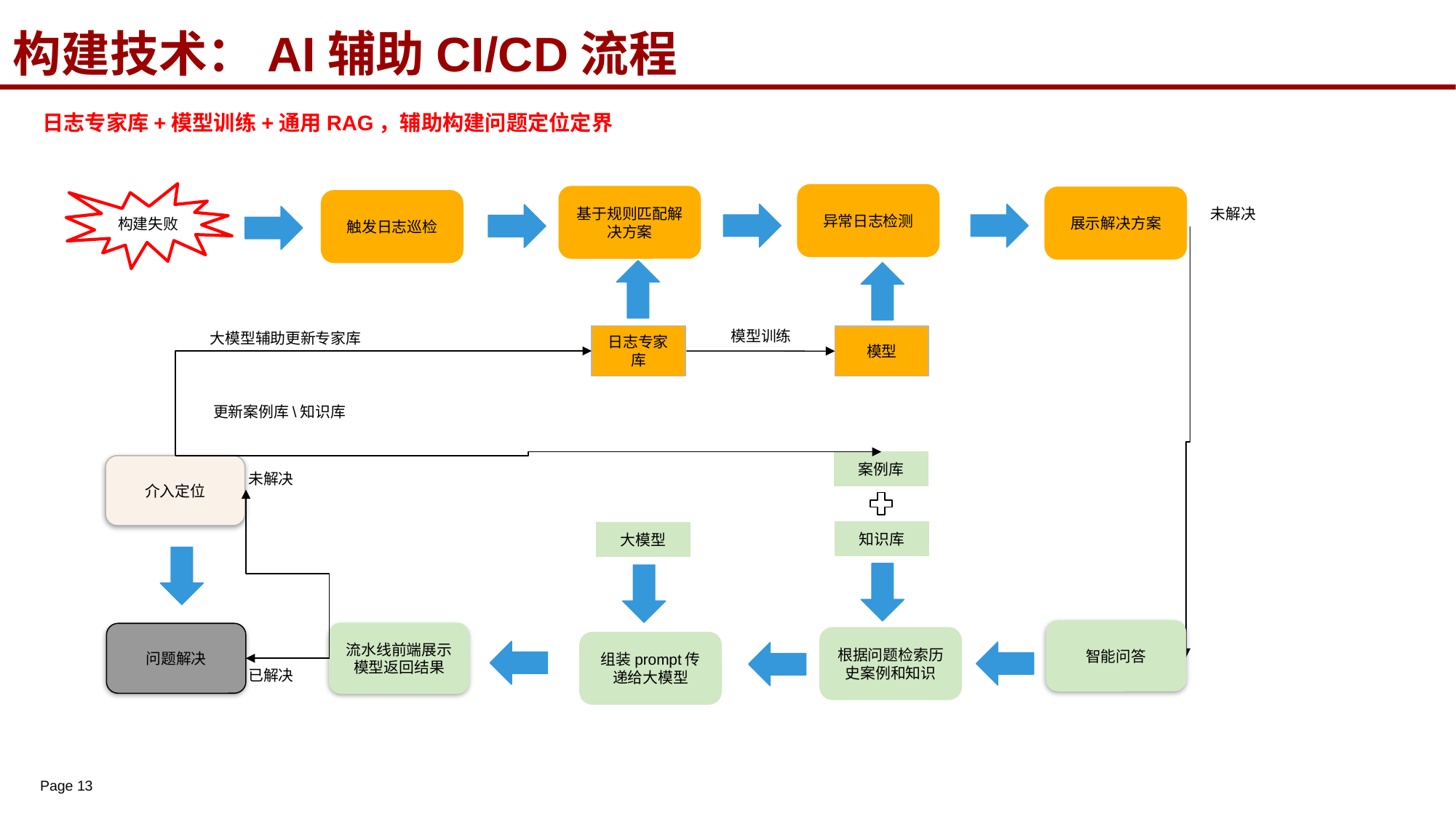

# 构建技术：AI辅助CI/CD流程
日志专家库+模型训练+通用RAG，辅助构建问题定位定界

构建失败
异常日志检测
基于规则匹配解决方案
展示解决方案
触发日志巡检
未解决

模型训练
大模型辅助更新专家库
日志专家库
模型
更新案例库\知识库
案例库
介入定位
未解决

知识库
大模型

智能问答
问题解决
流水线前端展示模型返回结果
根据问题检索历史案例和知识
组装prompt传递给大模型

已解决